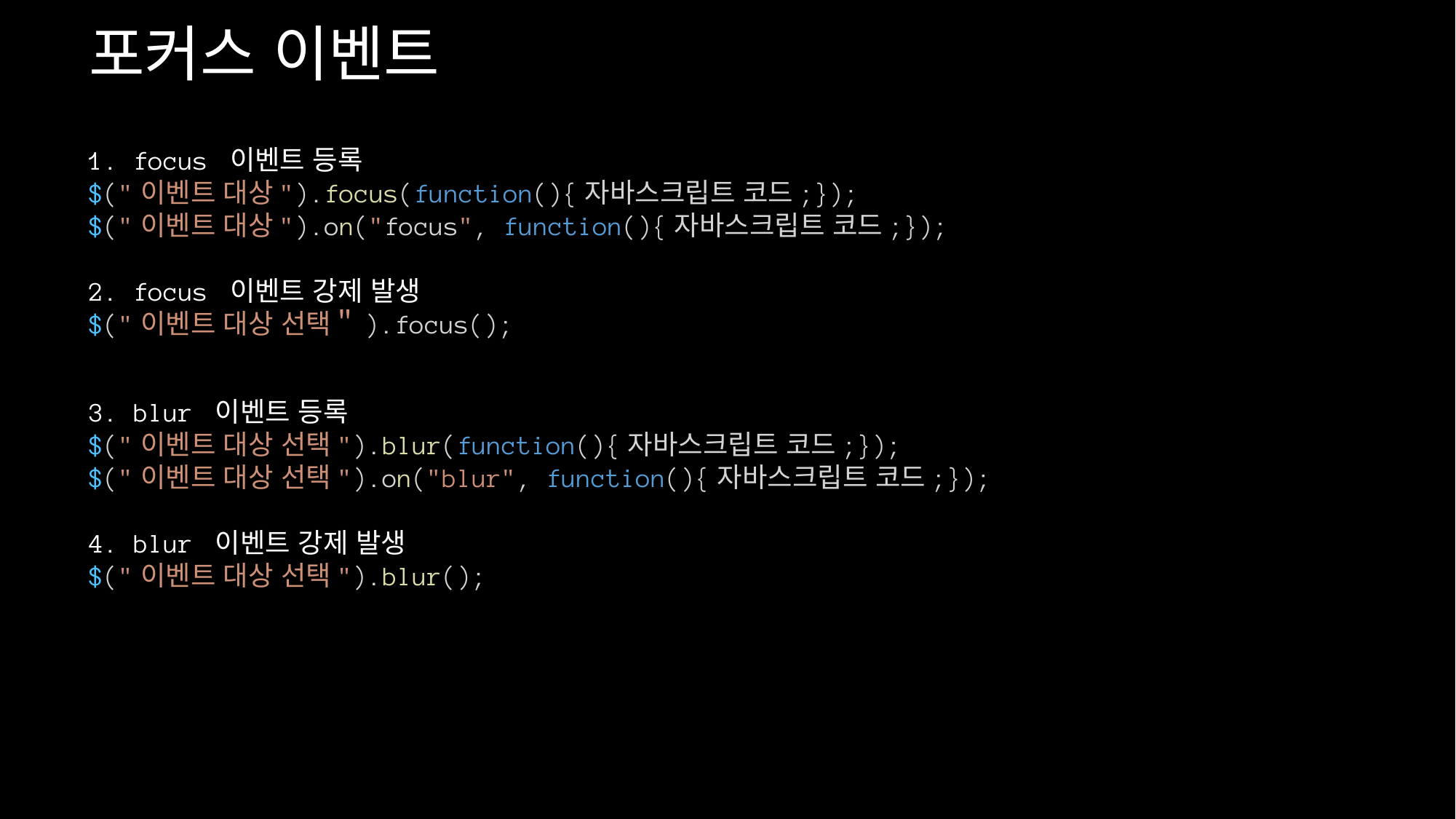

포커스 이벤트
1. focus 이벤트 등록
$("이벤트 대상").focus(function(){자바스크립트 코드;});
$("이벤트 대상").on("focus", function(){자바스크립트 코드;});

2. focus 이벤트 강제 발생
$("이벤트 대상 선택＂).focus();
3. blur 이벤트 등록
$("이벤트 대상 선택").blur(function(){자바스크립트 코드;});
$("이벤트 대상 선택").on("blur", function(){자바스크립트 코드;});

4. blur 이벤트 강제 발생
$("이벤트 대상 선택").blur();